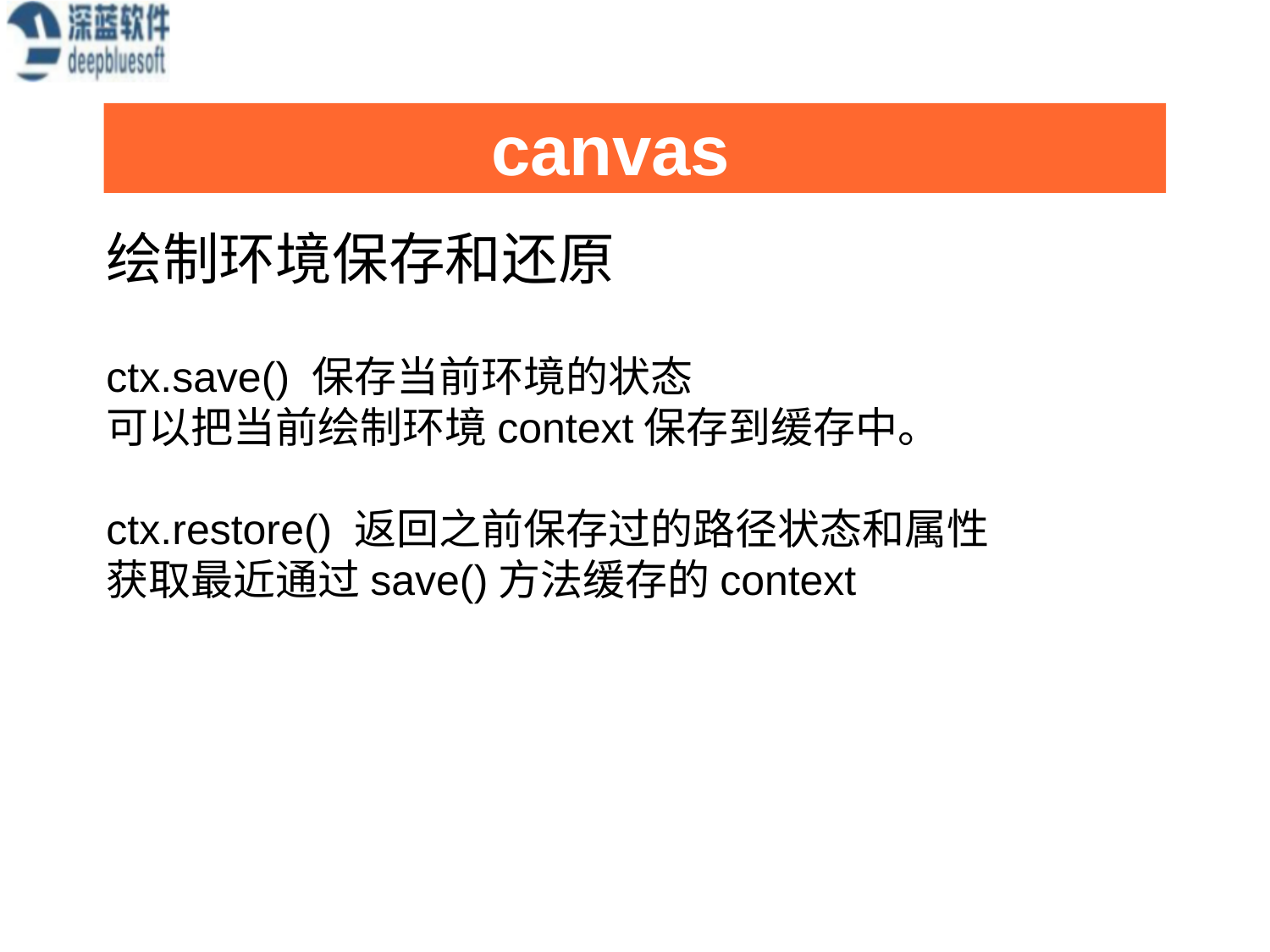

canvas

绘制环境保存和还原

ctx.save() 保存当前环境的状态
可以把当前绘制环境context保存到缓存中。

ctx.restore() 返回之前保存过的路径状态和属性
获取最近通过save()方法缓存的context